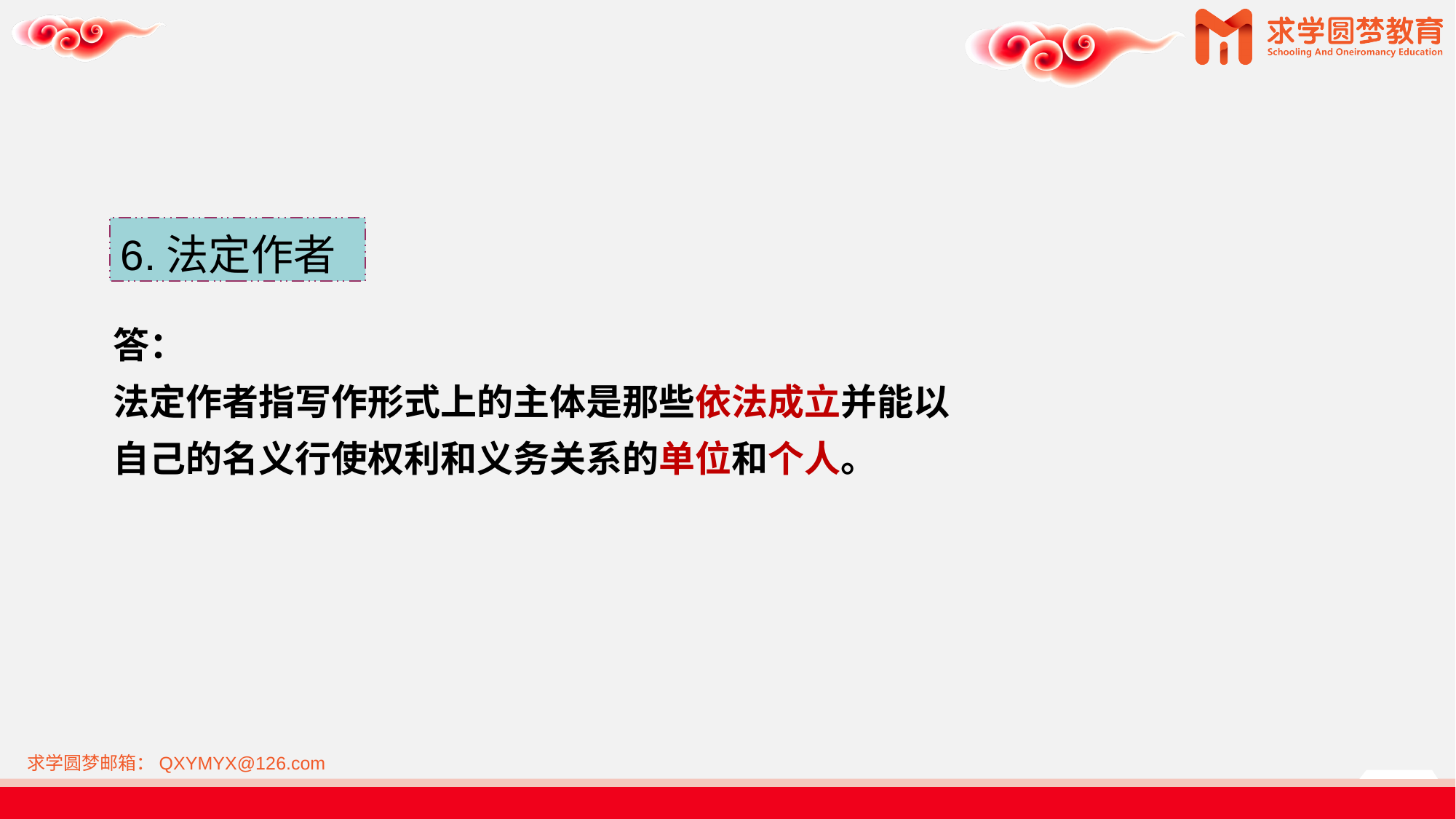

6.法定作者
答：
法定作者指写作形式上的主体是那些依法成立并能以
自己的名义行使权利和义务关系的单位和个人。